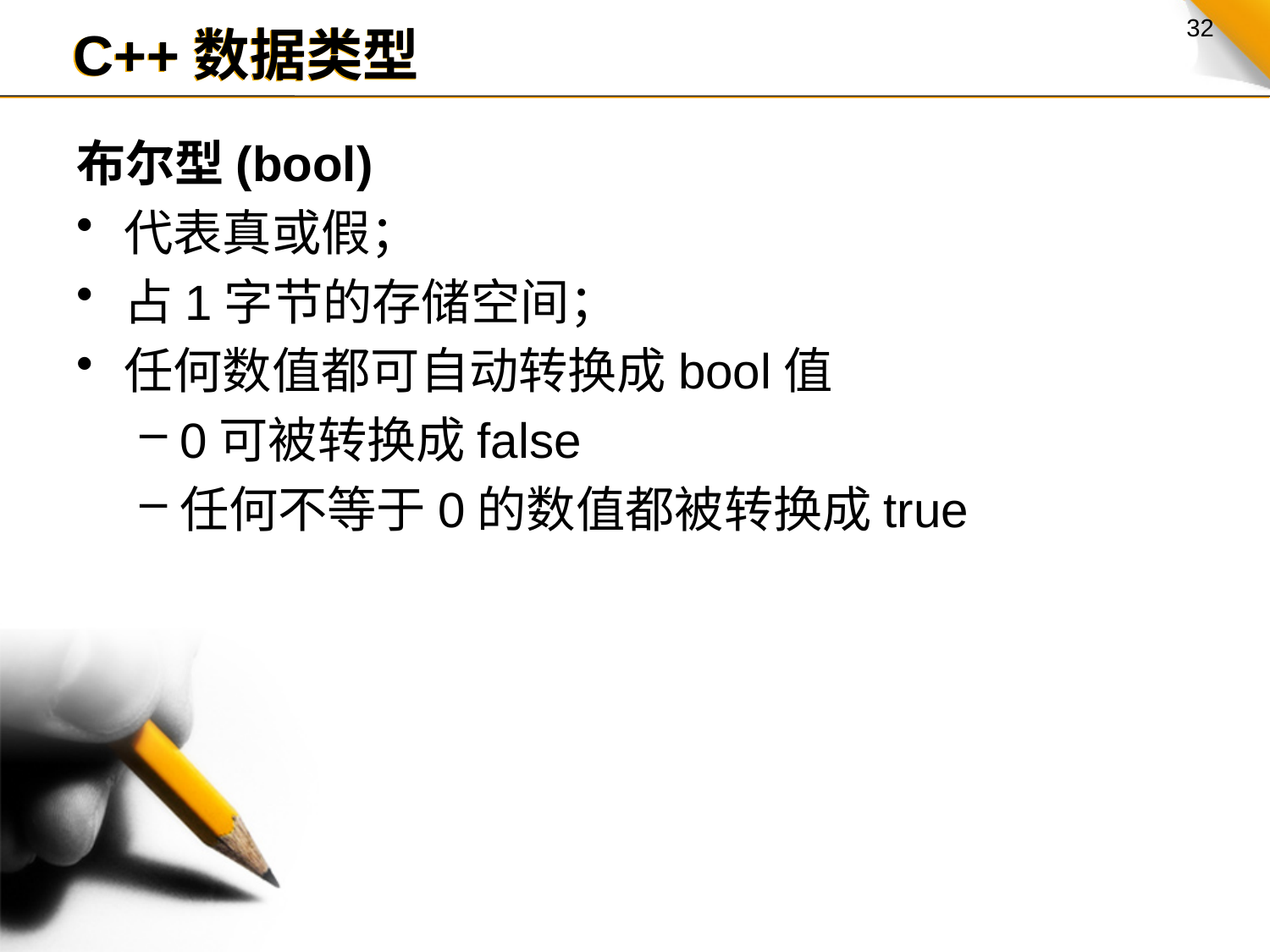

C++数据类型
布尔型(bool)
代表真或假；
占1字节的存储空间；
任何数值都可自动转换成bool值
0可被转换成false
任何不等于0的数值都被转换成true